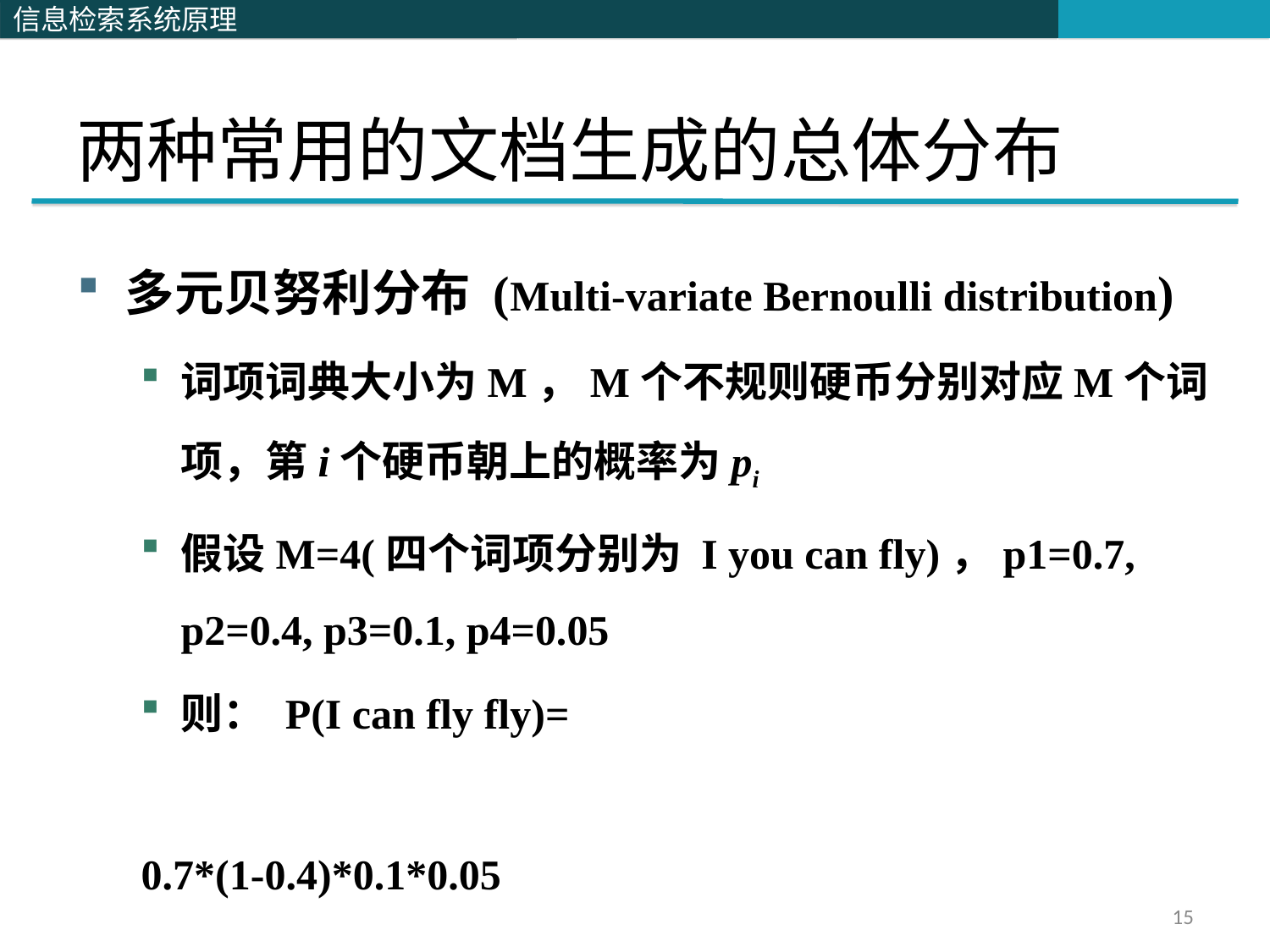

# 两种常用的文档生成的总体分布
多元贝努利分布 (Multi-variate Bernoulli distribution)
词项词典大小为M，M个不规则硬币分别对应M个词项，第i个硬币朝上的概率为pi
假设M=4(四个词项分别为 I you can fly)，p1=0.7, p2=0.4, p3=0.1, p4=0.05
则： P(I can fly fly)=
								0.7*(1-0.4)*0.1*0.05

15